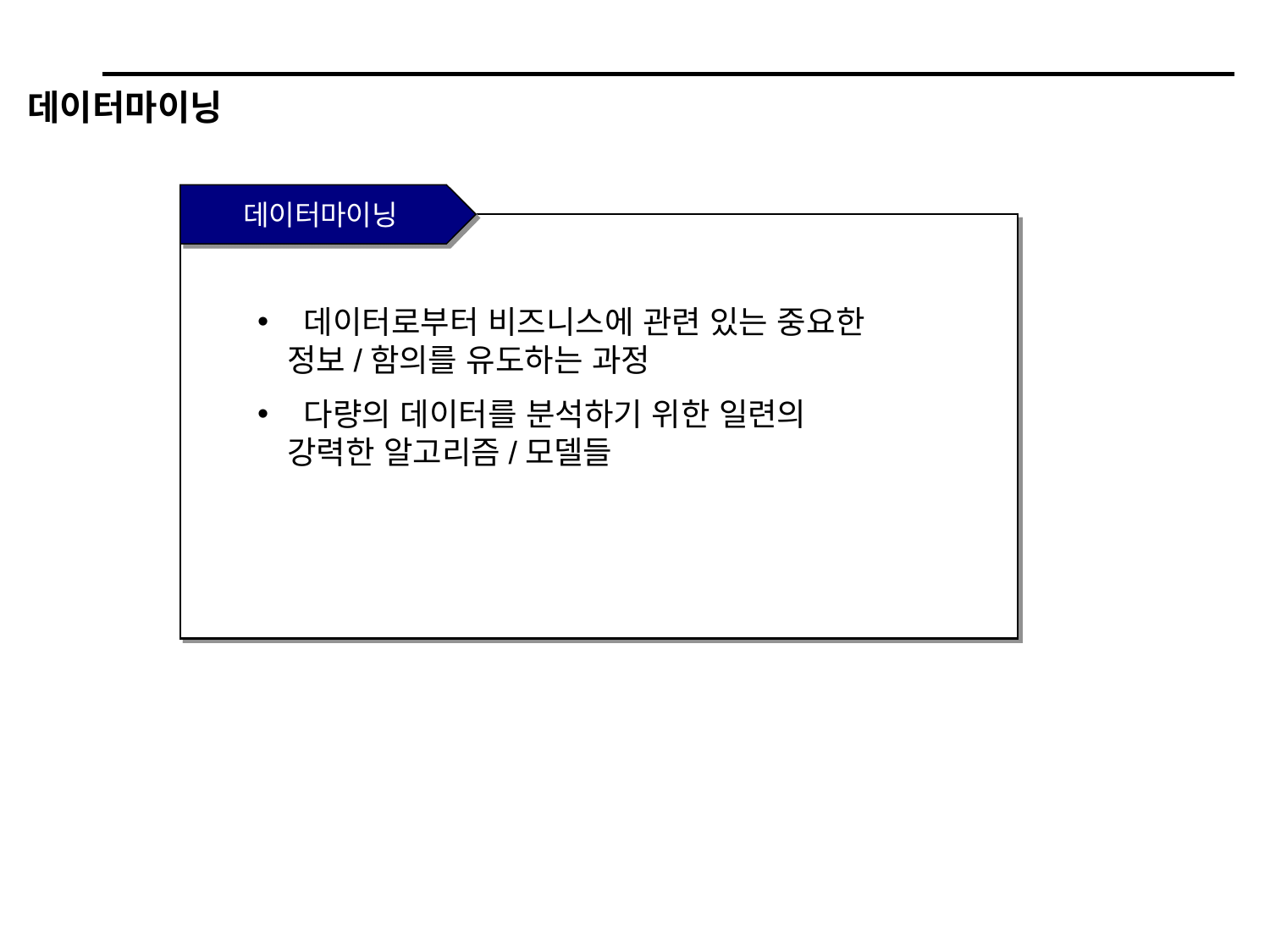

# 데이터마이닝
데이터마이닝

 데이터로부터 비즈니스에 관련 있는 중요한 정보/함의를 유도하는 과정
 다량의 데이터를 분석하기 위한 일련의 강력한 알고리즘/모델들